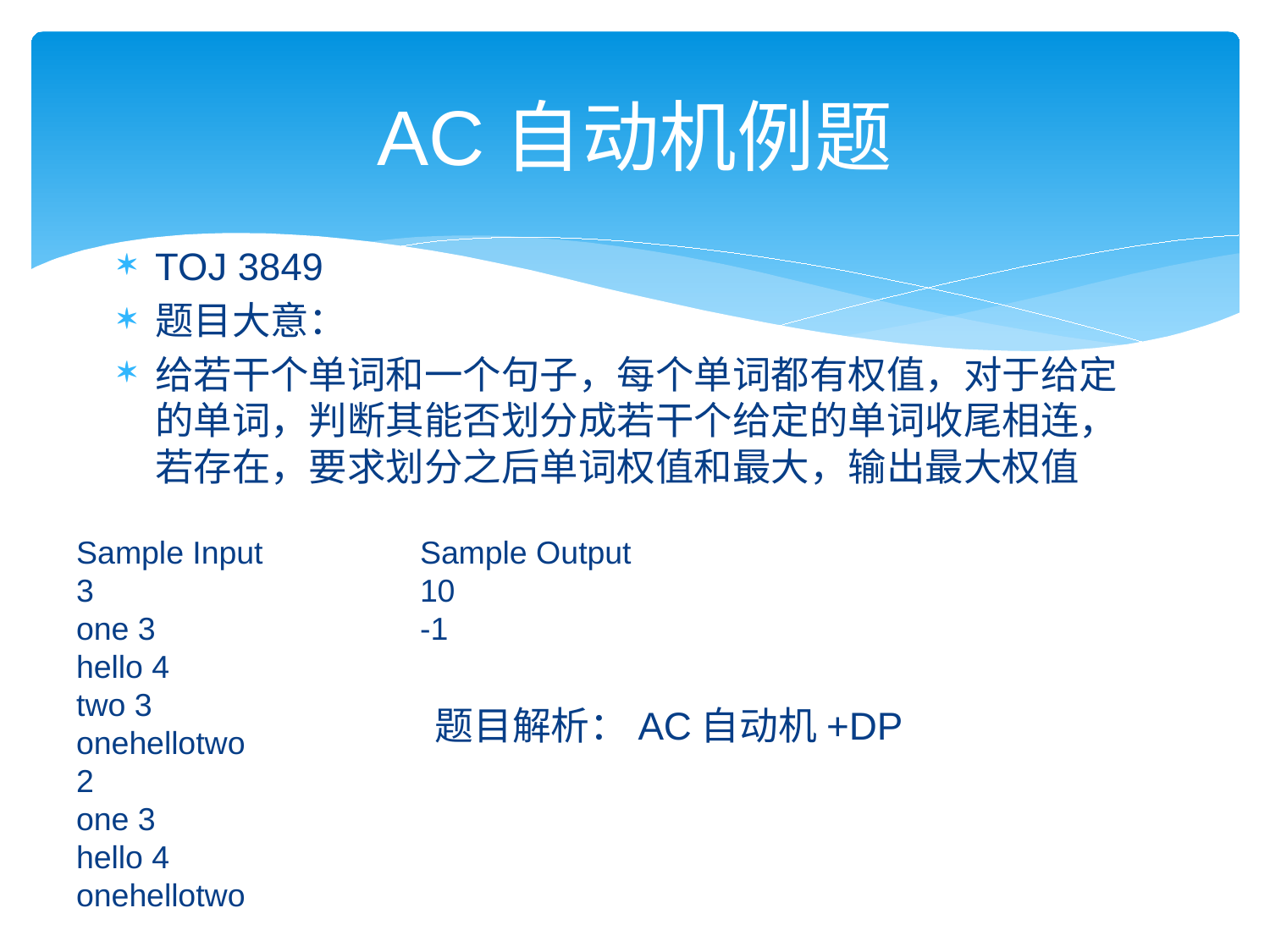

# AC自动机例题
TOJ 3849
题目大意：
给若干个单词和一个句子，每个单词都有权值，对于给定的单词，判断其能否划分成若干个给定的单词收尾相连，若存在，要求划分之后单词权值和最大，输出最大权值
Sample Input
3
one 3
hello 4
two 3
onehellotwo
2
one 3
hello 4
onehellotwo
Sample Output
10
-1
题目解析：AC自动机+DP